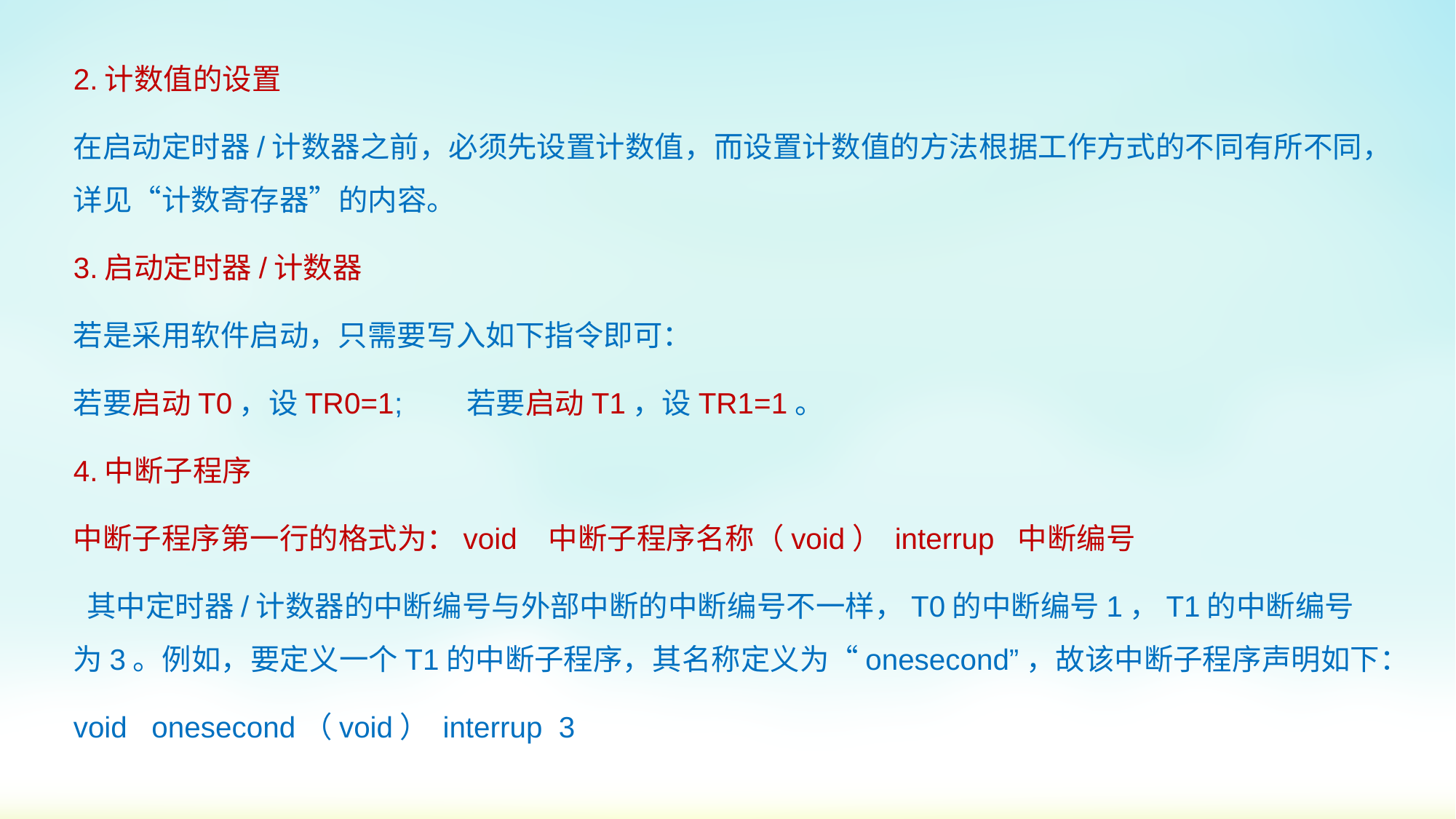

2.计数值的设置
在启动定时器/计数器之前，必须先设置计数值，而设置计数值的方法根据工作方式的不同有所不同，详见“计数寄存器”的内容。
3.启动定时器/计数器
若是采用软件启动，只需要写入如下指令即可：
若要启动T0，设TR0=1;       若要启动T1，设TR1=1。
4.中断子程序
中断子程序第一行的格式为：void   中断子程序名称（void） interrup  中断编号
 其中定时器/计数器的中断编号与外部中断的中断编号不一样，T0的中断编号1，T1的中断编号为3。例如，要定义一个T1的中断子程序，其名称定义为“onesecond”，故该中断子程序声明如下：
void   onesecond（void） interrup  3